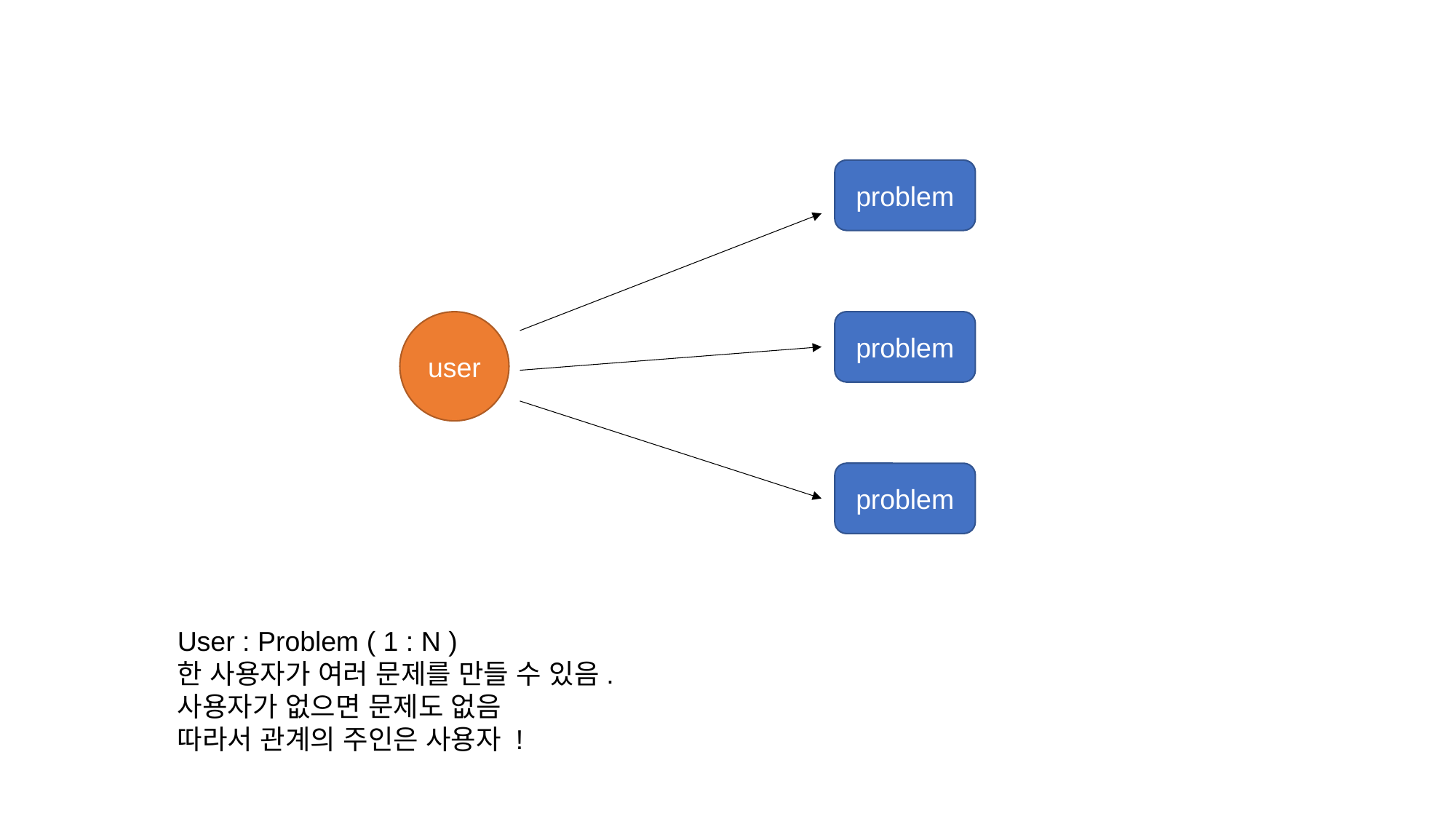

problem
user
problem
problem
User : Problem ( 1 : N )
한 사용자가 여러 문제를 만들 수 있음.
사용자가 없으면 문제도 없음
따라서 관계의 주인은 사용자 !